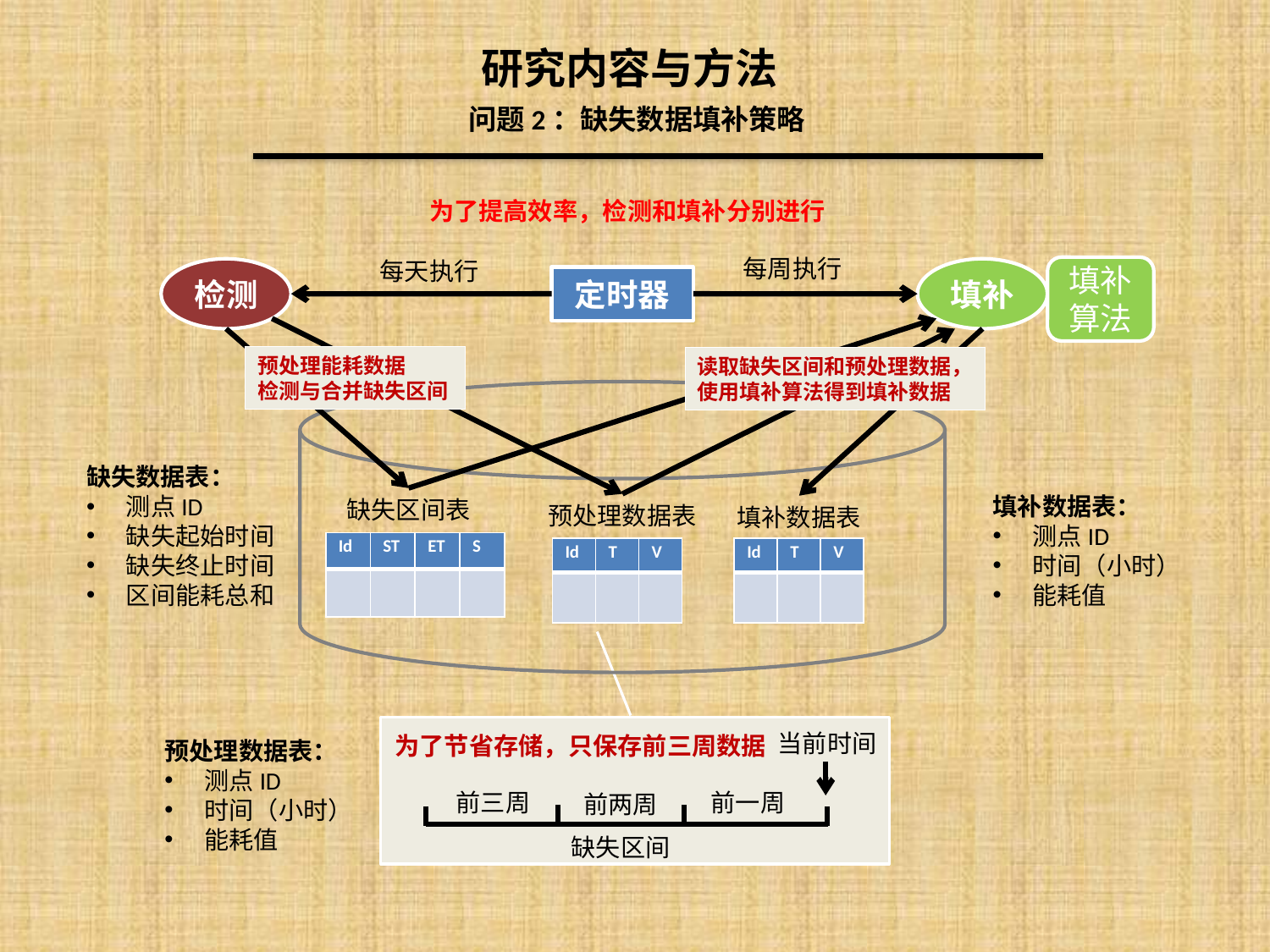

# 研究内容与方法
问题2：缺失数据填补策略
为了提高效率，检测和填补分别进行
每周执行
每天执行
填补算法
检测
填补
定时器
预处理能耗数据
检测与合并缺失区间
读取缺失区间和预处理数据，
使用填补算法得到填补数据

缺失数据表：
测点ID
缺失起始时间
缺失终止时间
区间能耗总和
填补数据表：
测点ID
时间（小时）
能耗值
缺失区间表
预处理数据表
填补数据表
| Id | ST | ET | S |
| --- | --- | --- | --- |
|  |  |  |  |
| Id | T | V |
| --- | --- | --- |
|  |  |  |
| Id | T | V |
| --- | --- | --- |
|  |  |  |

当前时间
为了节省存储，只保存前三周数据
预处理数据表：
测点ID
时间（小时）
能耗值
前一周
前三周
前两周
缺失区间